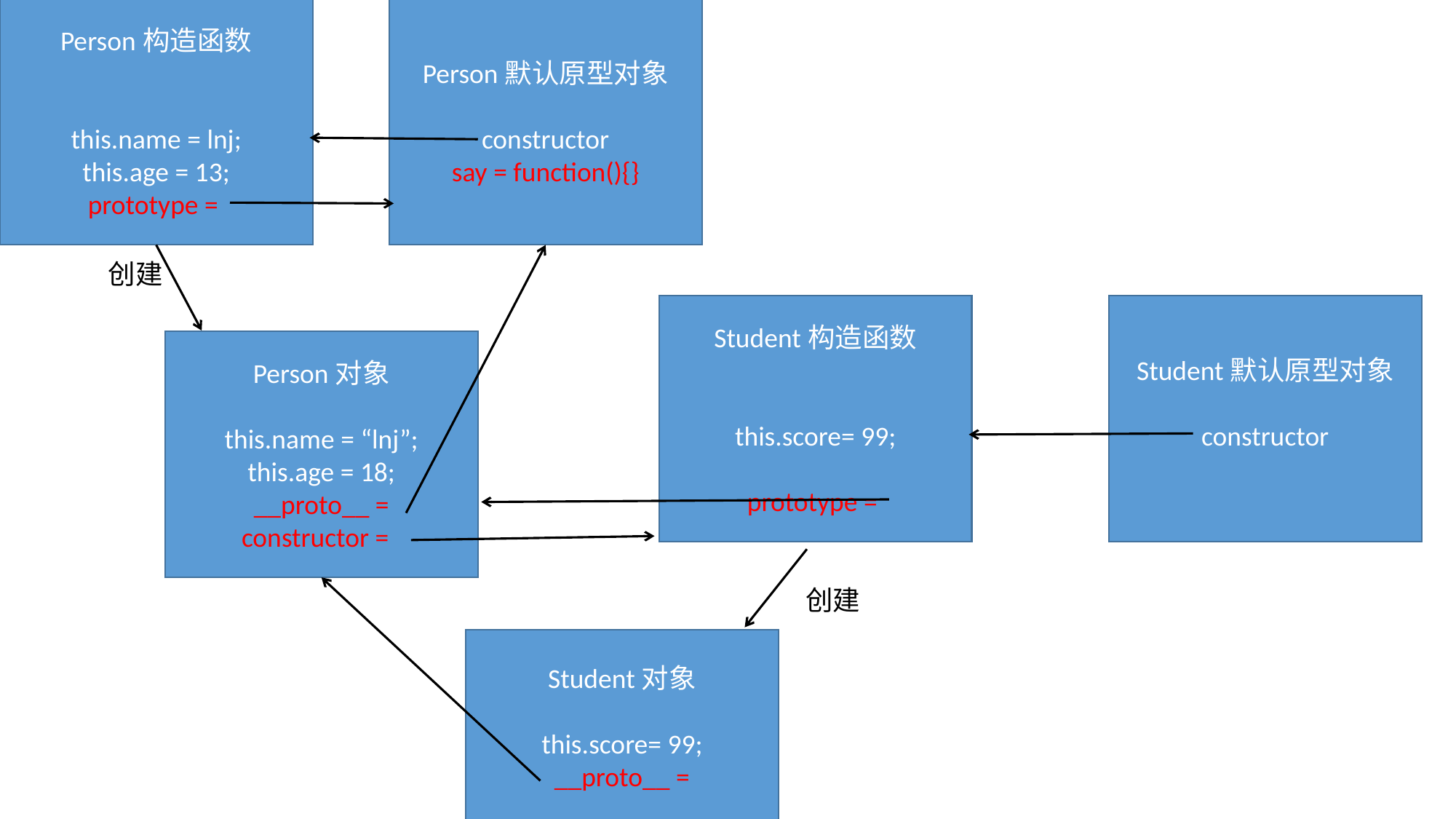

Person构造函数

this.name = lnj;
this.age = 13;
prototype =
Person默认原型对象

constructor
say = function(){}
创建
Student构造函数

this.score= 99;

prototype =
Student默认原型对象

constructor

Person对象

this.name = “lnj”;
this.age = 18;
__proto__ =
constructor =
创建
Student对象

this.score= 99;
__proto__ =